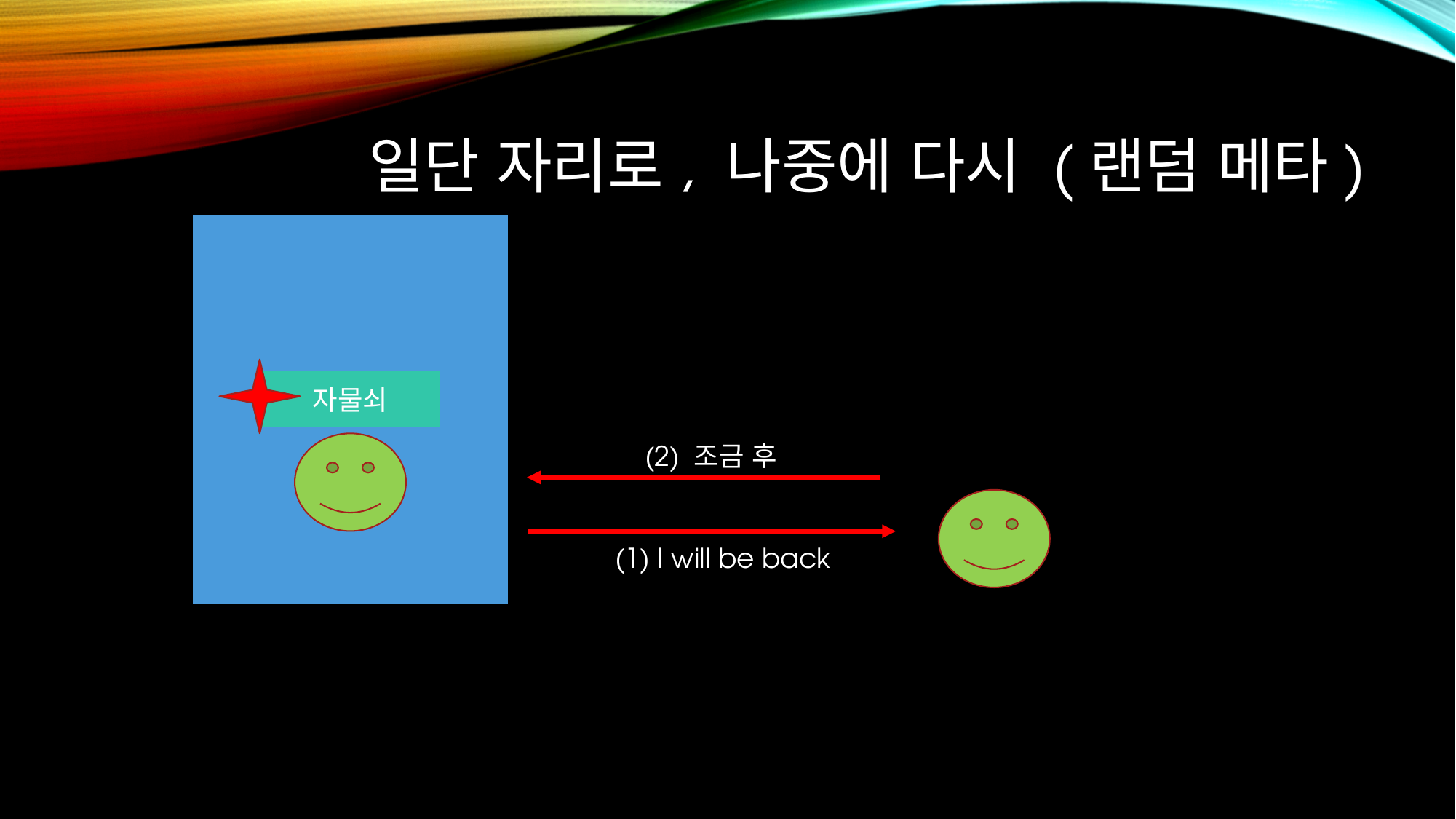

# 일단 자리로, 나중에 다시 (랜덤 메타)

자물쇠

(2) 조금 후

(1) I will be back